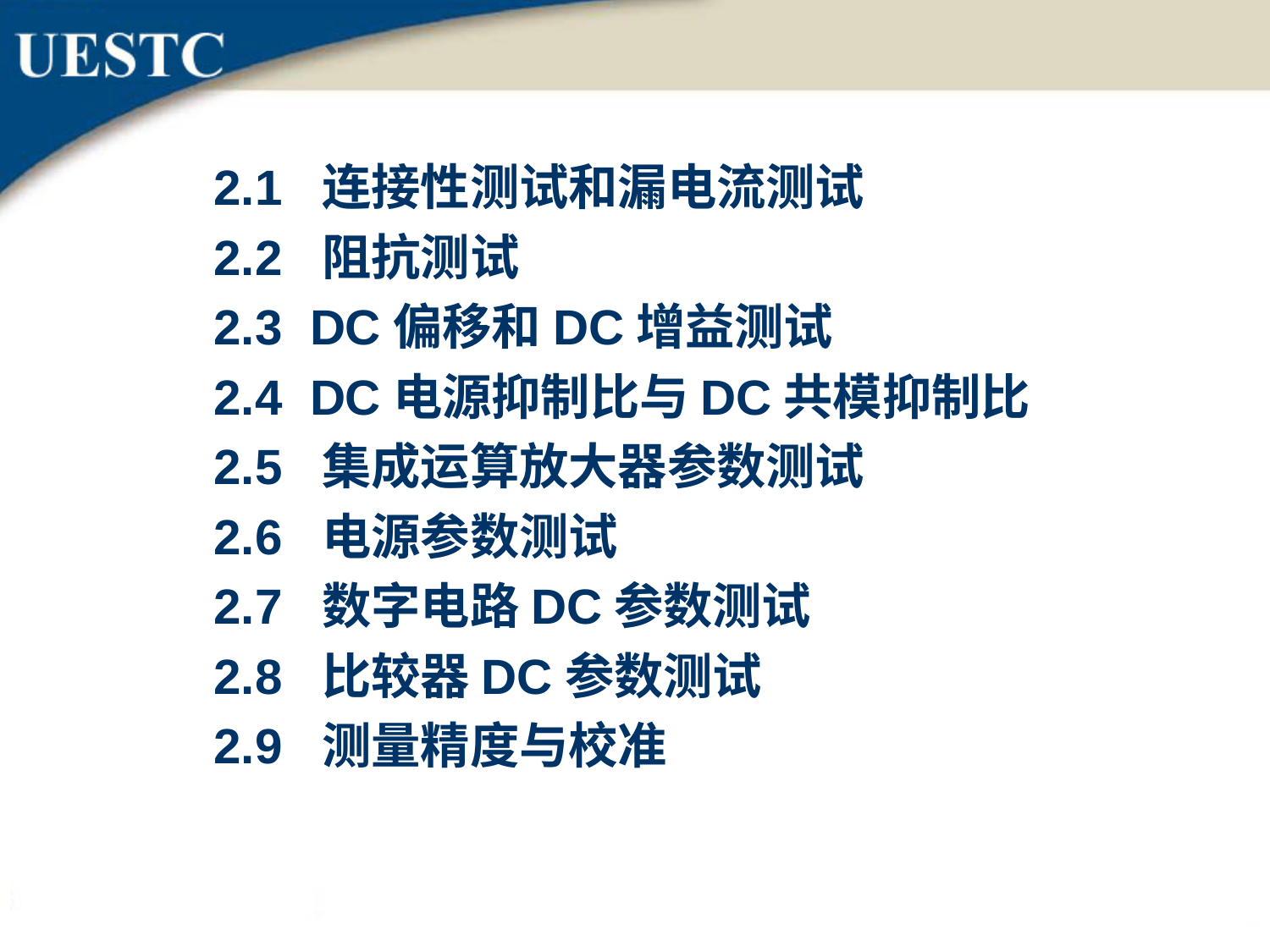

2.1  连接性测试和漏电流测试
2.2  阻抗测试
2.3  DC偏移和DC增益测试
2.4  DC电源抑制比与DC共模抑制比
2.5  集成运算放大器参数测试
2.6  电源参数测试
2.7  数字电路DC参数测试
2.8  比较器DC参数测试
2.9  测量精度与校准